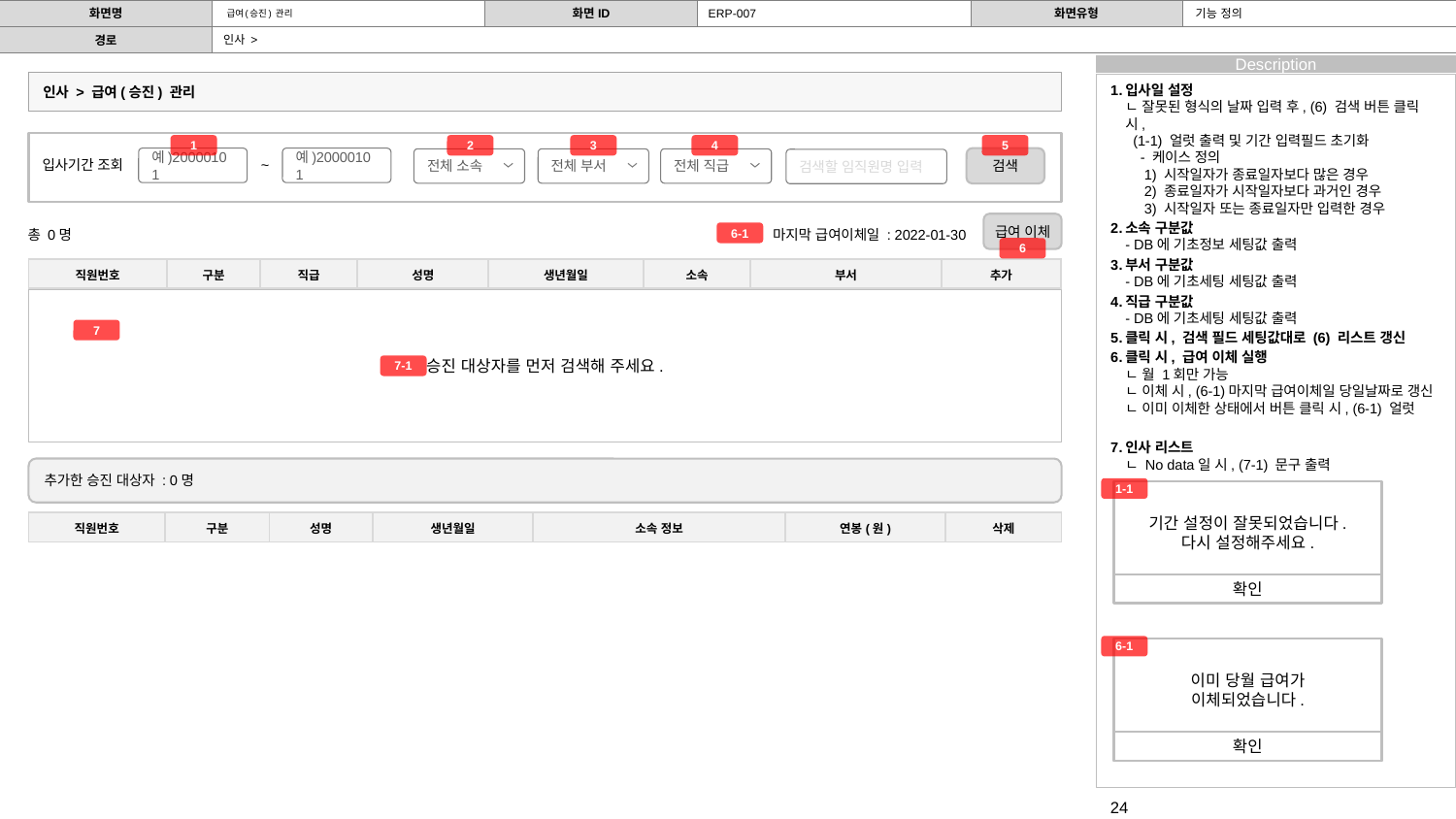

ERP-007
기능 정의
# 급여(승진) 관리
인사 >
인사 > 급여(승진) 관리

입사일 설정
ㄴ 잘못된 형식의 날짜 입력 후, (6) 검색 버튼 클릭 시,
  (1-1) 얼럿 출력 및 기간 입력필드 초기화
   - 케이스 정의
    1) 시작일자가 종료일자보다 많은 경우
    2) 종료일자가 시작일자보다 과거인 경우
    3) 시작일자 또는 종료일자만 입력한 경우
소속 구분값
- DB에 기초정보 세팅값 출력
부서 구분값
- DB에 기초세팅 세팅값 출력
직급 구분값
- DB에 기초세팅 세팅값 출력
클릭 시, 검색 필드 세팅값대로 (6) 리스트 갱신
클릭 시, 급여 이체 실행
ㄴ 월 1회만 가능
ㄴ 이체 시, (6-1)마지막 급여이체일 당일날짜로 갱신
ㄴ 이미 이체한 상태에서 버튼 클릭 시, (6-1) 얼럿

인사 리스트
ㄴ No data일 시, (7-1) 문구 출력

1
2
3
4
5
예)20000101
예)20000101
검색
전체 소속

전체 부서

전체 직급

입사기간 조회
~
검색할 임직원명 입력
급여 이체
총 0명
마지막 급여이체일 : 2022-01-30
6-1
6
| 직원번호 | 구분 | 직급 | 성명 | 생년월일 | 소속 | 부서 | 추가 |
| --- | --- | --- | --- | --- | --- | --- | --- |
승진 대상자를 먼저 검색해 주세요.
7
7-1

추가한 승진 대상자 : 0명
1-1
기간 설정이 잘못되었습니다.
다시 설정해주세요.

확인
| 직원번호 | 구분 | 성명 | 생년월일 | 소속 정보 | 연봉(원) | 삭제 |
| --- | --- | --- | --- | --- | --- | --- |
6-1
이미 당월 급여가
이체되었습니다.

확인